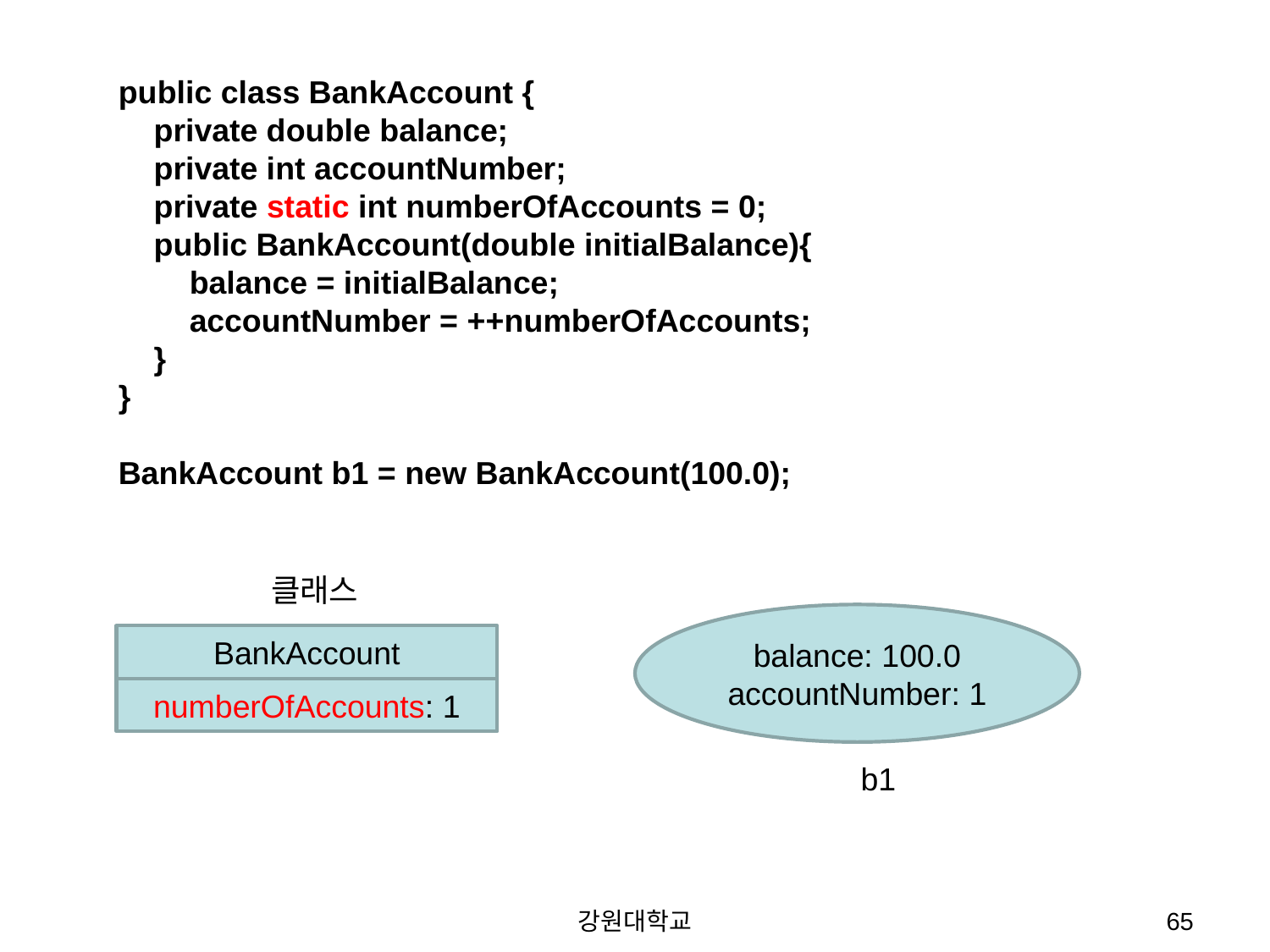

public class BankAccount {
    private double balance;
    private int accountNumber;
    private static int numberOfAccounts = 0;
    public BankAccount(double initialBalance){
        balance = initialBalance;
        accountNumber = ++numberOfAccounts;
    }
}

BankAccount b1 = new BankAccount(100.0);
클래스
balance: 100.0
accountNumber: 1
BankAccount
numberOfAccounts: 1
b1

강원대학교
65